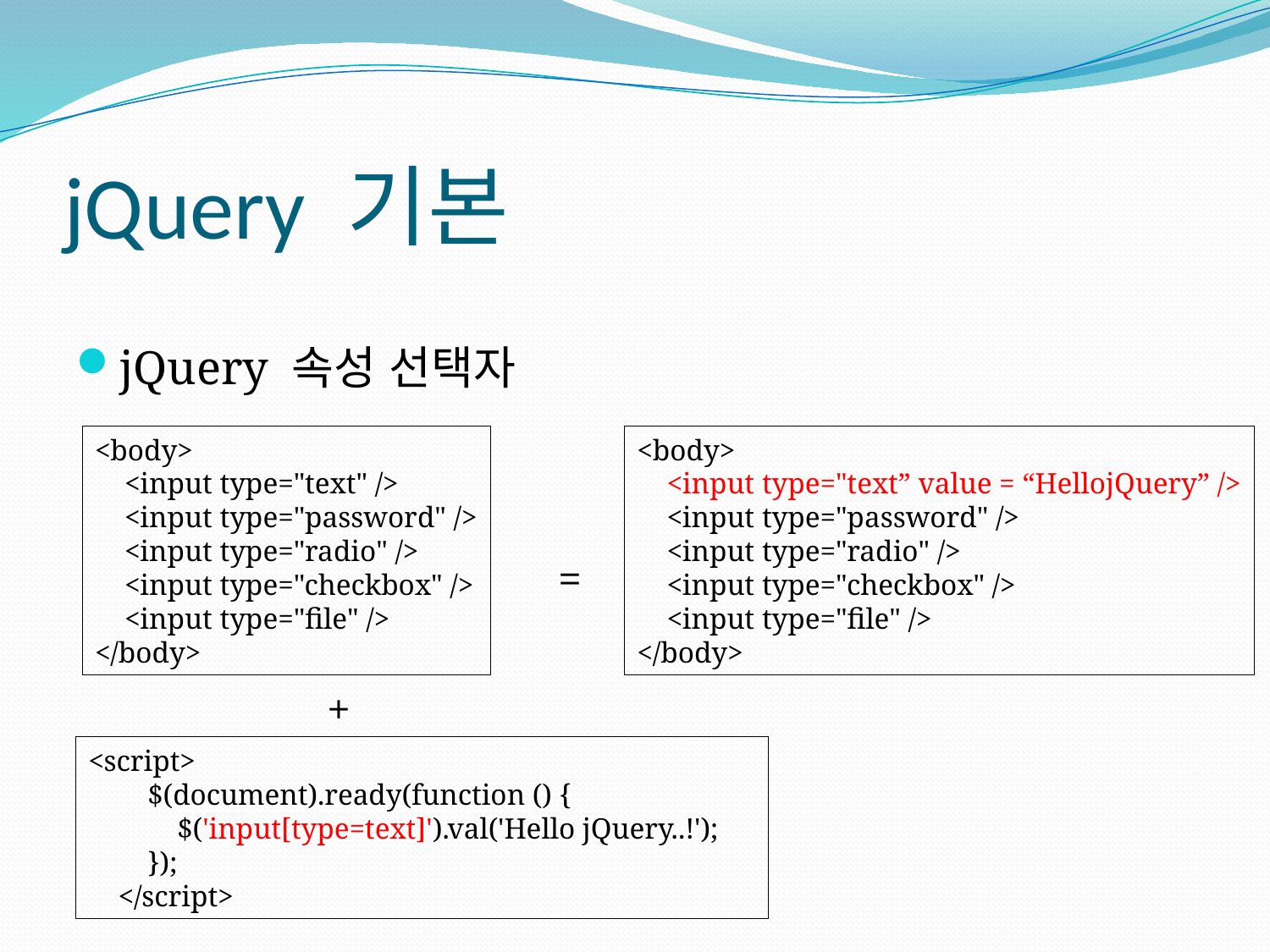

# jQuery 기본

jQuery 속성 선택자

<body>
    <input type="text" />
    <input type="password" />
    <input type="radio" />
    <input type="checkbox" />
    <input type="file" />
</body>
<body>
    <input type="text” value = “HellojQuery” />
    <input type="password" />
    <input type="radio" />
    <input type="checkbox" />
    <input type="file" />
</body>
=
+
<script>
        $(document).ready(function () {
            $('input[type=text]').val('Hello jQuery..!');
        });
    </script>